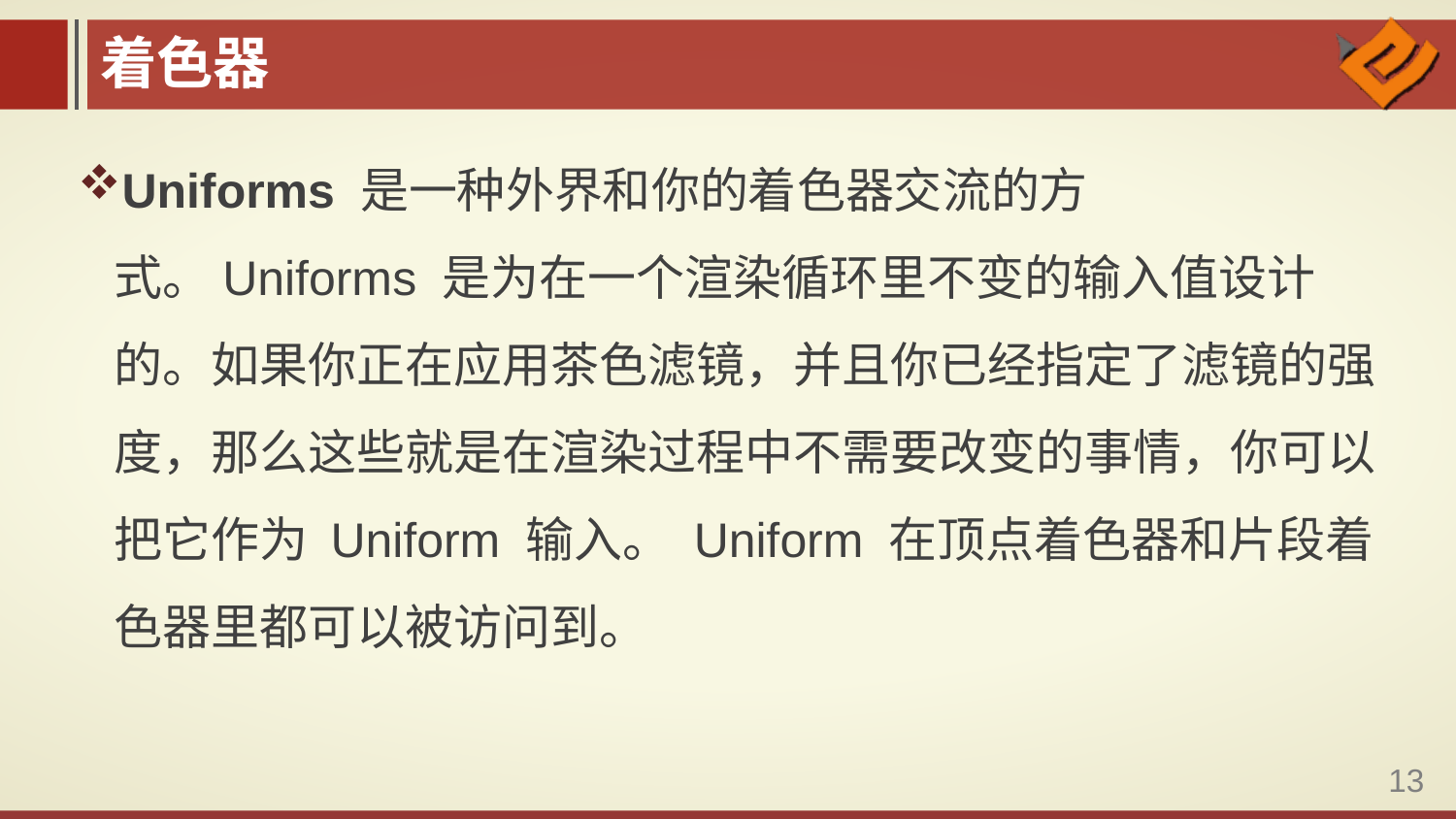

着色器
Uniforms 是一种外界和你的着色器交流的方式。Uniforms 是为在一个渲染循环里不变的输入值设计的。如果你正在应用茶色滤镜，并且你已经指定了滤镜的强度，那么这些就是在渲染过程中不需要改变的事情，你可以把它作为 Uniform 输入。 Uniform 在顶点着色器和片段着色器里都可以被访问到。